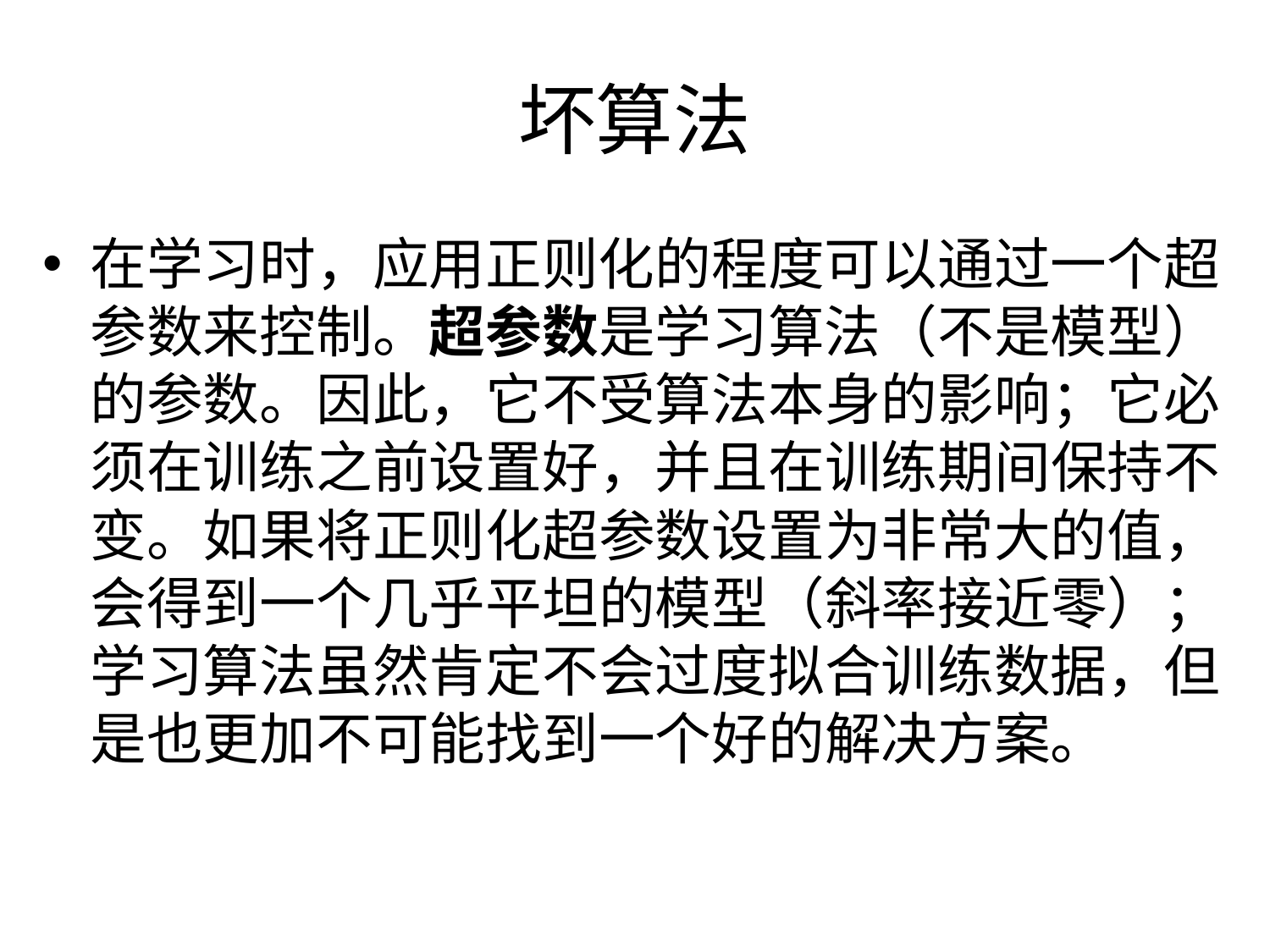

# 坏算法
在学习时，应用正则化的程度可以通过一个超参数来控制。超参数是学习算法（不是模型）的参数。因此，它不受算法本身的影响；它必须在训练之前设置好，并且在训练期间保持不变。如果将正则化超参数设置为非常大的值，会得到一个几乎平坦的模型（斜率接近零）；学习算法虽然肯定不会过度拟合训练数据，但是也更加不可能找到一个好的解决方案。